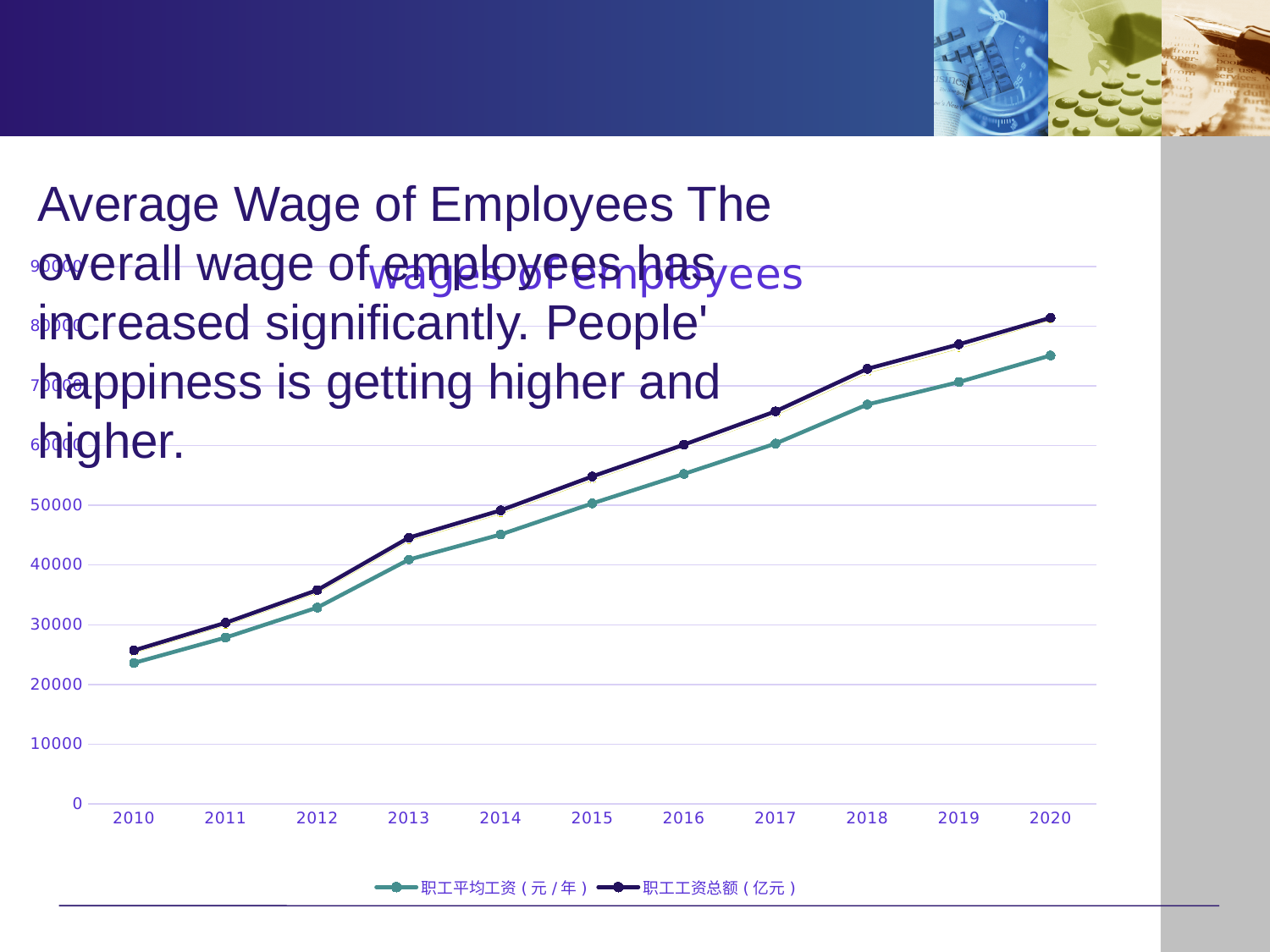

Average Wage of Employees The overall wage of employees has increased significantly. People' happiness is getting higher and higher.

### Chart: wages of employees

| Category | 职工平均工资(元/年) | 职工平均工资(元/月) | 职工人数(万人) | 职工工资总额(亿元) |
|---|---|---|---|---|
| 2010 | 23600.6 | 1966.72 | 40.79 | 96.27 |
| 2011 | 27850.9 | 2320.91 | 41.9 | 116.7 |
| 2012 | 32872.3 | 2739.36 | 46.15 | 151.71 |
| 2013 | 40923.8 | 3410.32 | 50.93 | 208.42 |
| 2014 | 45112.5 | 3759.38 | 51.36 | 231.7 |
| 2015 | 50313.0 | 4192.75 | 54.94 | 276.43 |
| 2016 | 55253.0 | 4604.42 | None | 300.33 |
| 2017 | 60337.0 | 5028.08 | 53.0 | 320.69 |
| 2018 | 66875.0 | 5572.92 | 52.0 | 345.22 |
| 2019 | 70640.0 | 5886.67 | 53.0 | 373.54 |
| 2020 | 75085.0 | 6257.08 | 53.0 | None |